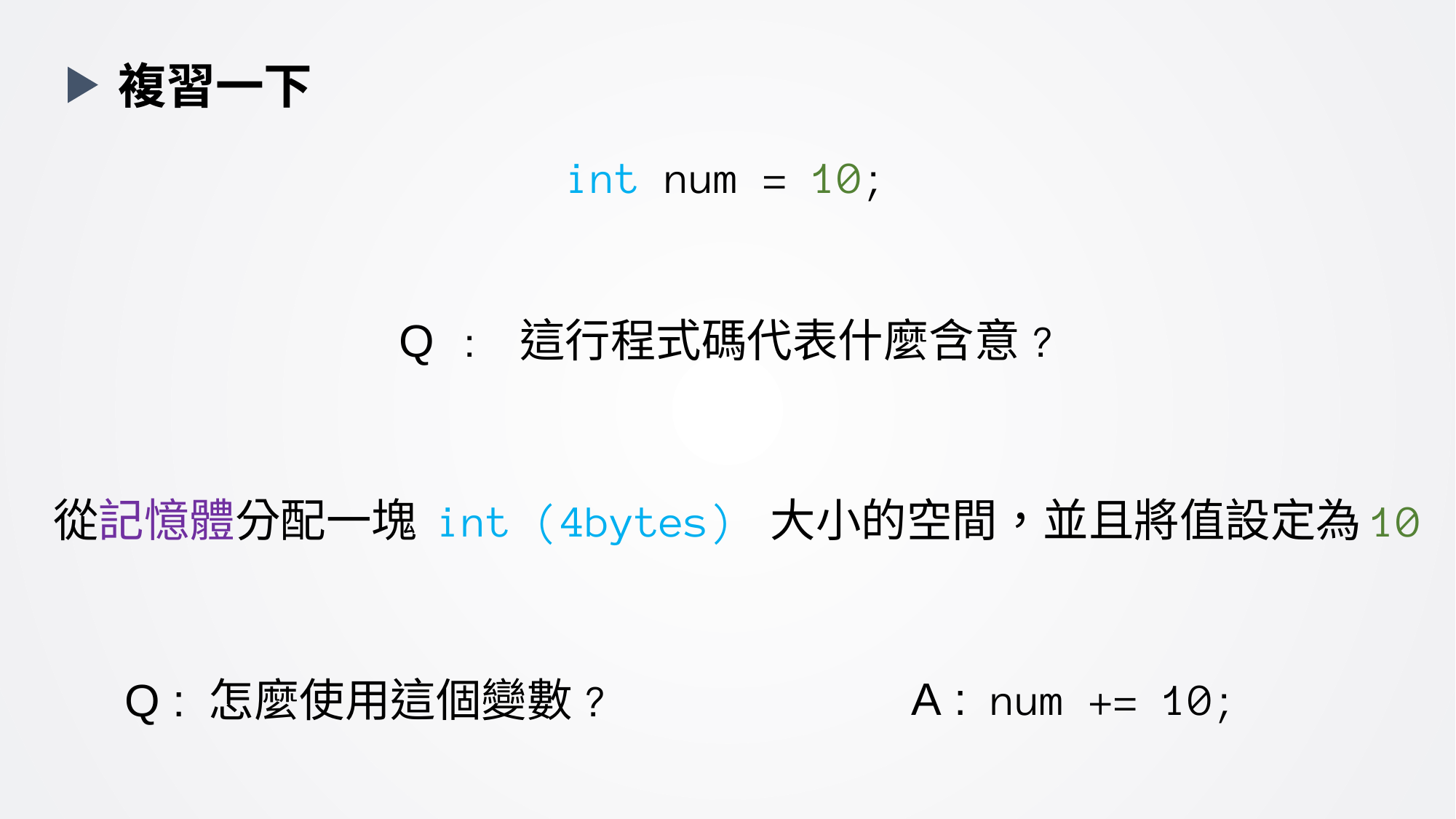

複習一下

int num = 10;

Q : 這行程式碼代表什麼含意?
從記憶體分配一塊 int (4bytes) 大小的空間，並且將值設定為10
A :  num += 10;
Q : 怎麼使用這個變數?